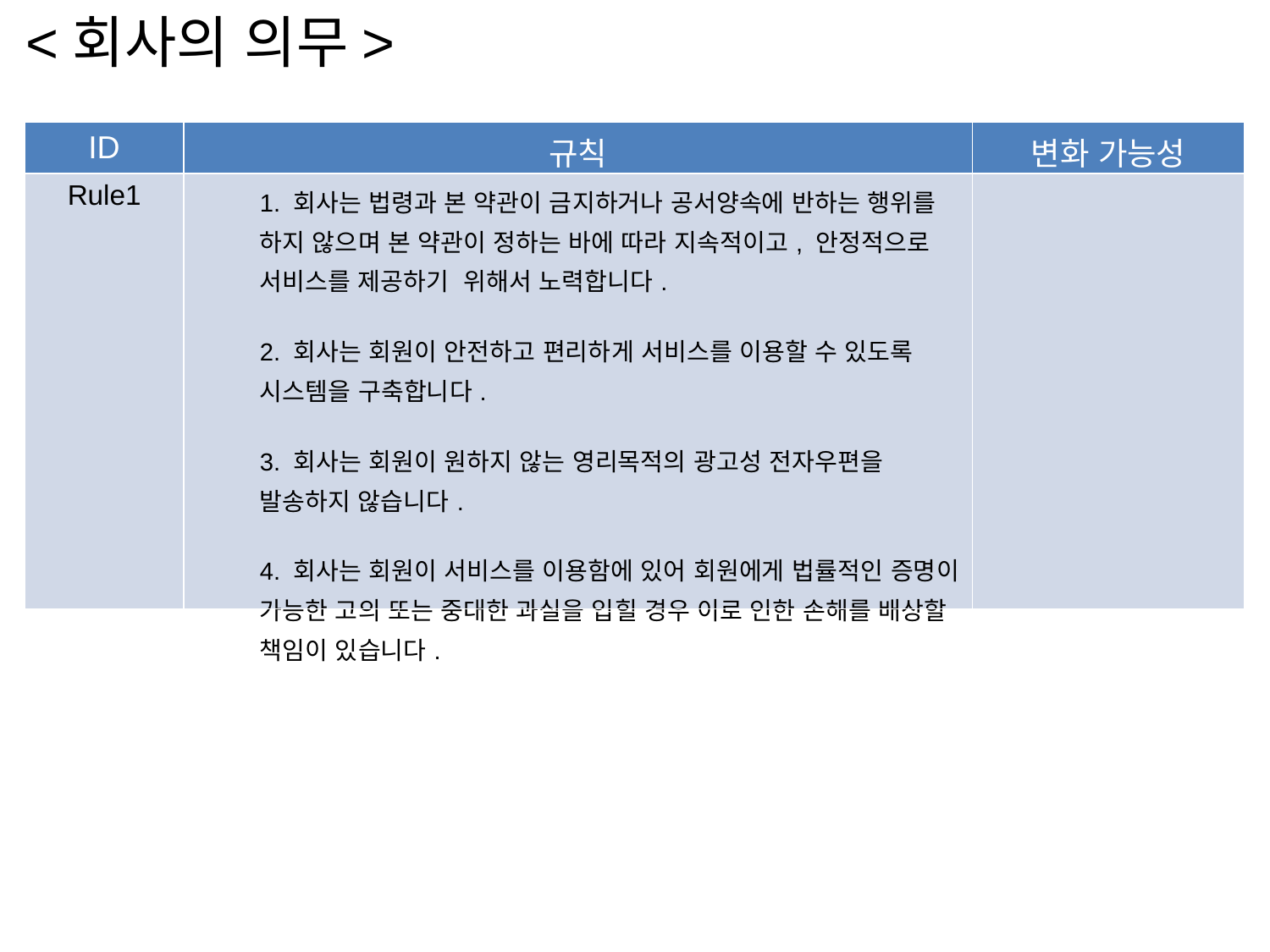

<회사의 의무>
| ID | 규칙 | 변화 가능성 |
| --- | --- | --- |
| Rule1 | 1. 회사는 법령과 본 약관이 금지하거나 공서양속에 반하는 행위를 하지 않으며 본 약관이 정하는 바에 따라 지속적이고, 안정적으로 서비스를 제공하기 위해서 노력합니다. 2. 회사는 회원이 안전하고 편리하게 서비스를 이용할 수 있도록 시스템을 구축합니다. 3. 회사는 회원이 원하지 않는 영리목적의 광고성 전자우편을 발송하지 않습니다. 4. 회사는 회원이 서비스를 이용함에 있어 회원에게 법률적인 증명이 가능한 고의 또는 중대한 과실을 입힐 경우 이로 인한 손해를 배상할 책임이 있습니다. |  |